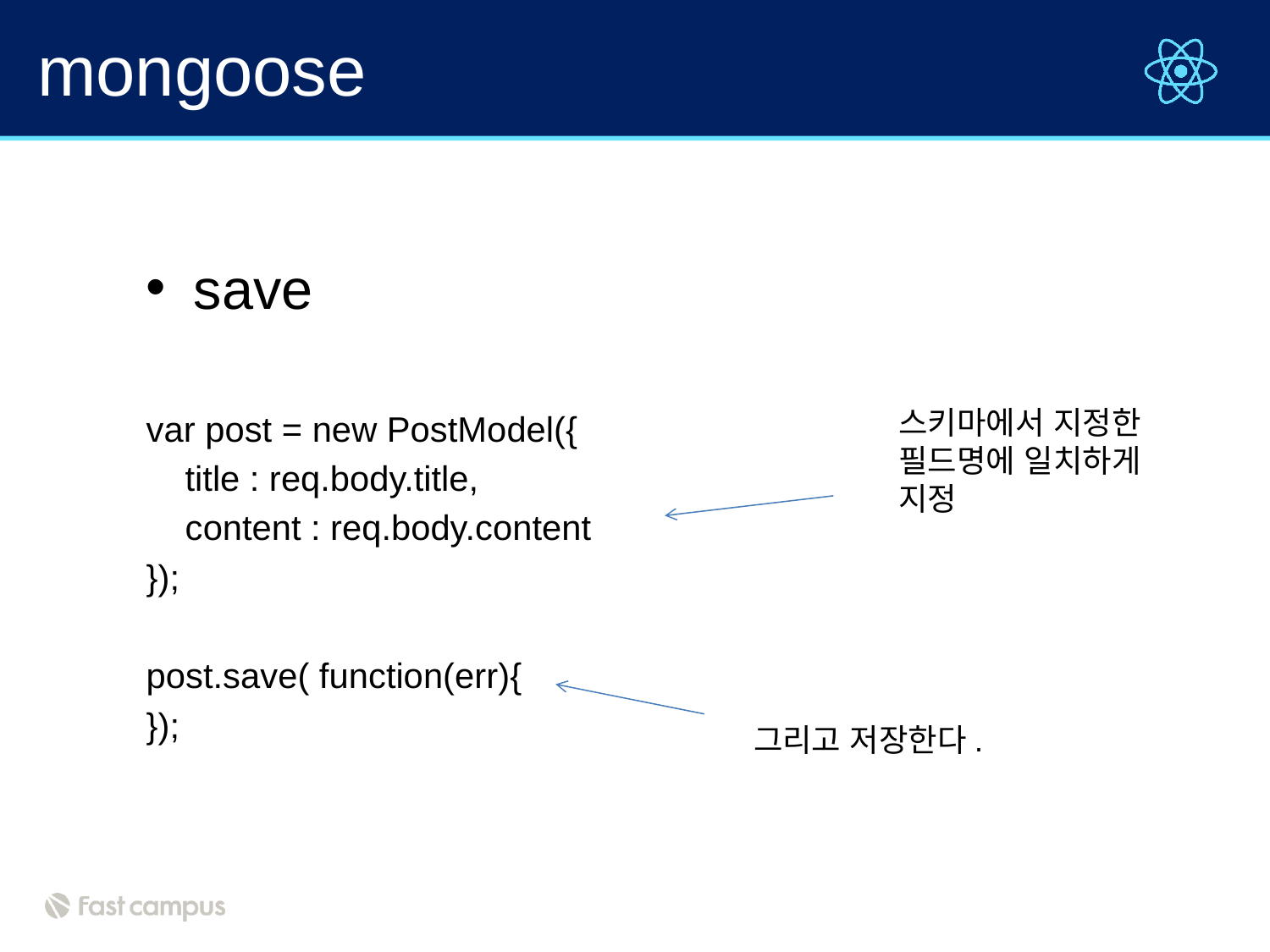

# mongoose
save

var post = new PostModel({
    title : req.body.title,
    content : req.body.content
});

post.save( function(err){
});
스키마에서 지정한
필드명에 일치하게
지정
그리고 저장한다.